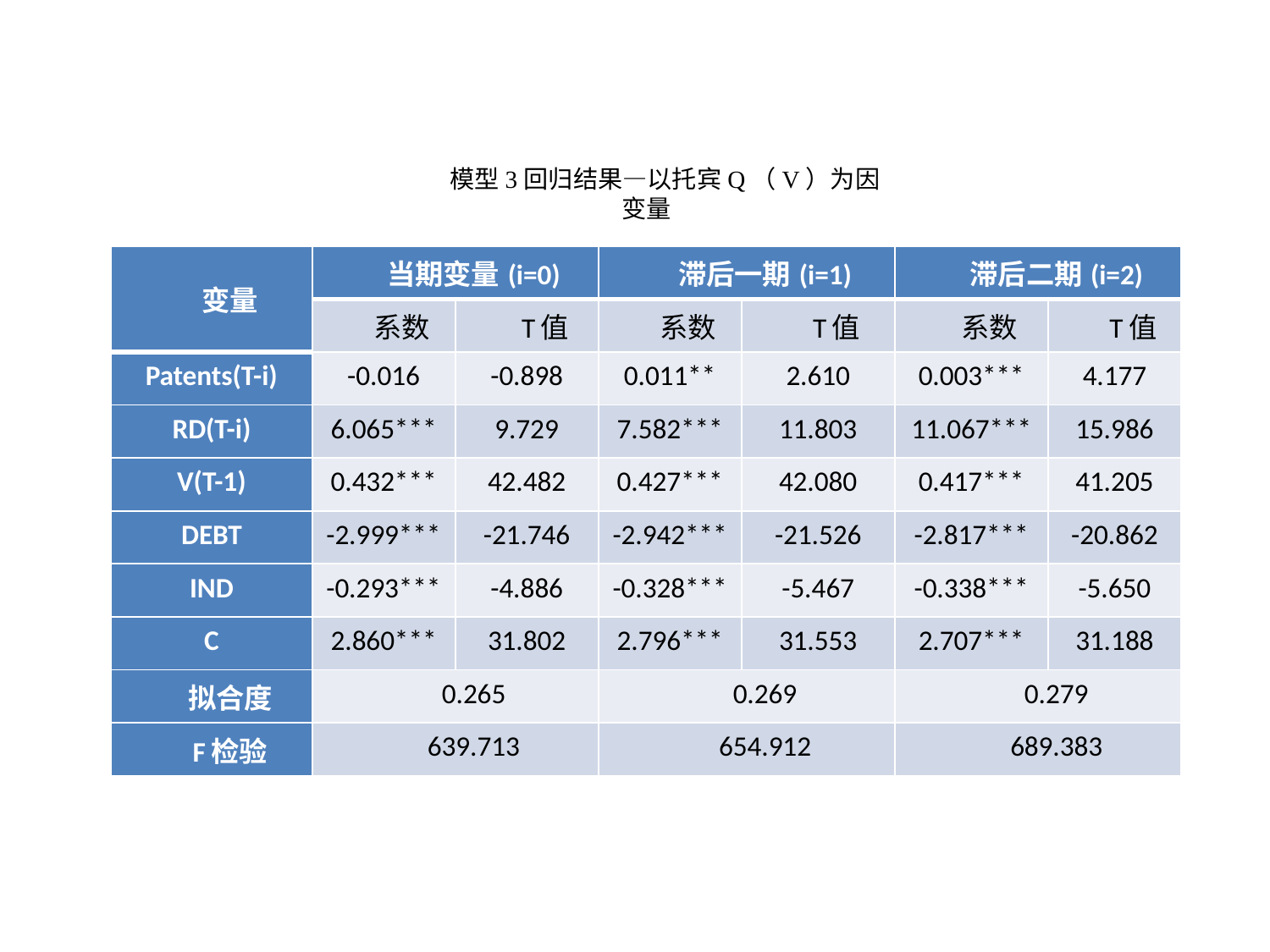

#
模型3回归结果—以托宾Q（V）为因变量

| 变量 | 当期变量(i=0) |  | 滞后一期(i=1) |  | 滞后二期(i=2) |  |
| --- | --- | --- | --- | --- | --- | --- |
|  | 系数 | T值 | 系数 | T值 | 系数 | T值 |
| Patents(T-i) | -0.016 | -0.898 | 0.011\*\* | 2.610 | 0.003\*\*\* | 4.177 |
| RD(T-i) | 6.065\*\*\* | 9.729 | 7.582\*\*\* | 11.803 | 11.067\*\*\* | 15.986 |
| V(T-1) | 0.432\*\*\* | 42.482 | 0.427\*\*\* | 42.080 | 0.417\*\*\* | 41.205 |
| DEBT | -2.999\*\*\* | -21.746 | -2.942\*\*\* | -21.526 | -2.817\*\*\* | -20.862 |
| IND | -0.293\*\*\* | -4.886 | -0.328\*\*\* | -5.467 | -0.338\*\*\* | -5.650 |
| C | 2.860\*\*\* | 31.802 | 2.796\*\*\* | 31.553 | 2.707\*\*\* | 31.188 |
| 拟合度 | 0.265 |  | 0.269 |  | 0.279 |  |
| F检验 | 639.713 |  | 654.912 |  | 689.383 |  |